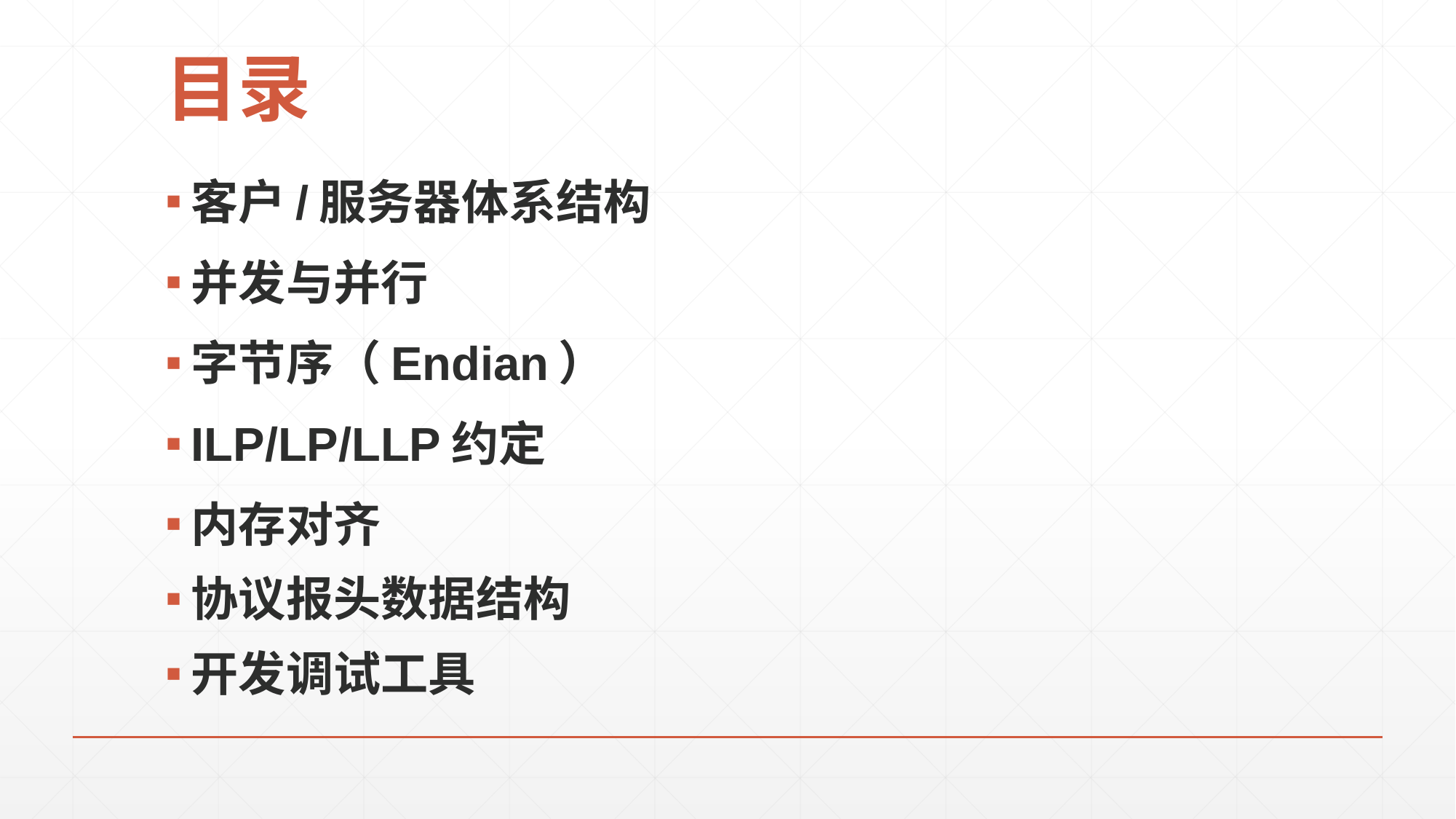

# 目录
客户/服务器体系结构
并发与并行
字节序（Endian）
ILP/LP/LLP约定
内存对齐
协议报头数据结构
开发调试工具